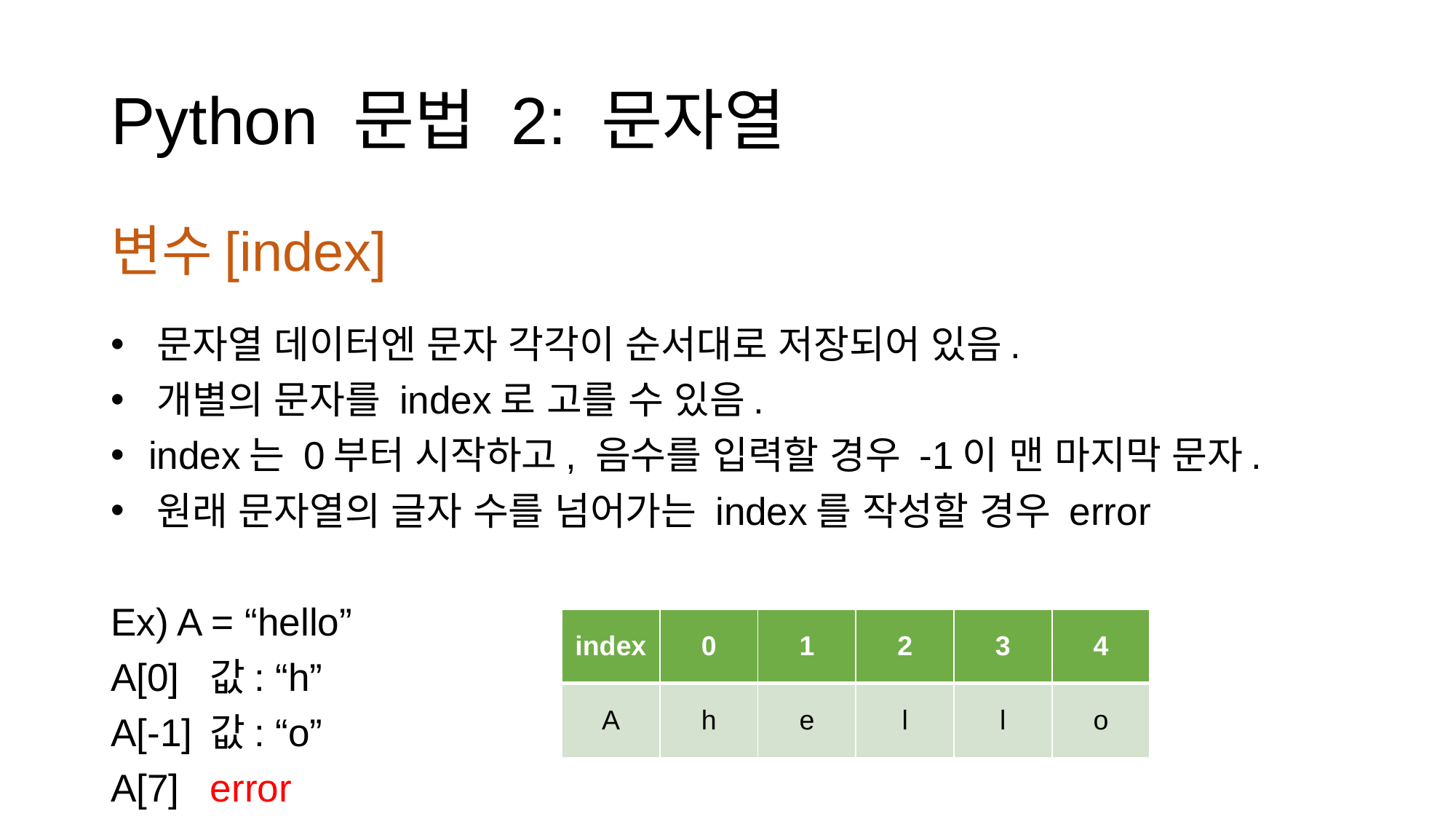

# Python 문법 2: 문자열
변수[index]

 문자열 데이터엔 문자 각각이 순서대로 저장되어 있음.
 개별의 문자를 index로 고를 수 있음.
 index는 0부터 시작하고, 음수를 입력할 경우 -1이 맨 마지막 문자.
 원래 문자열의 글자 수를 넘어가는 index를 작성할 경우 error

Ex) A = “hello”
A[0]		값: “h”
A[-1]		값: “o”
A[7]		error
| index | 0 | 1 | 2 | 3 | 4 |
| --- | --- | --- | --- | --- | --- |
| A | h | e | l | l | o |